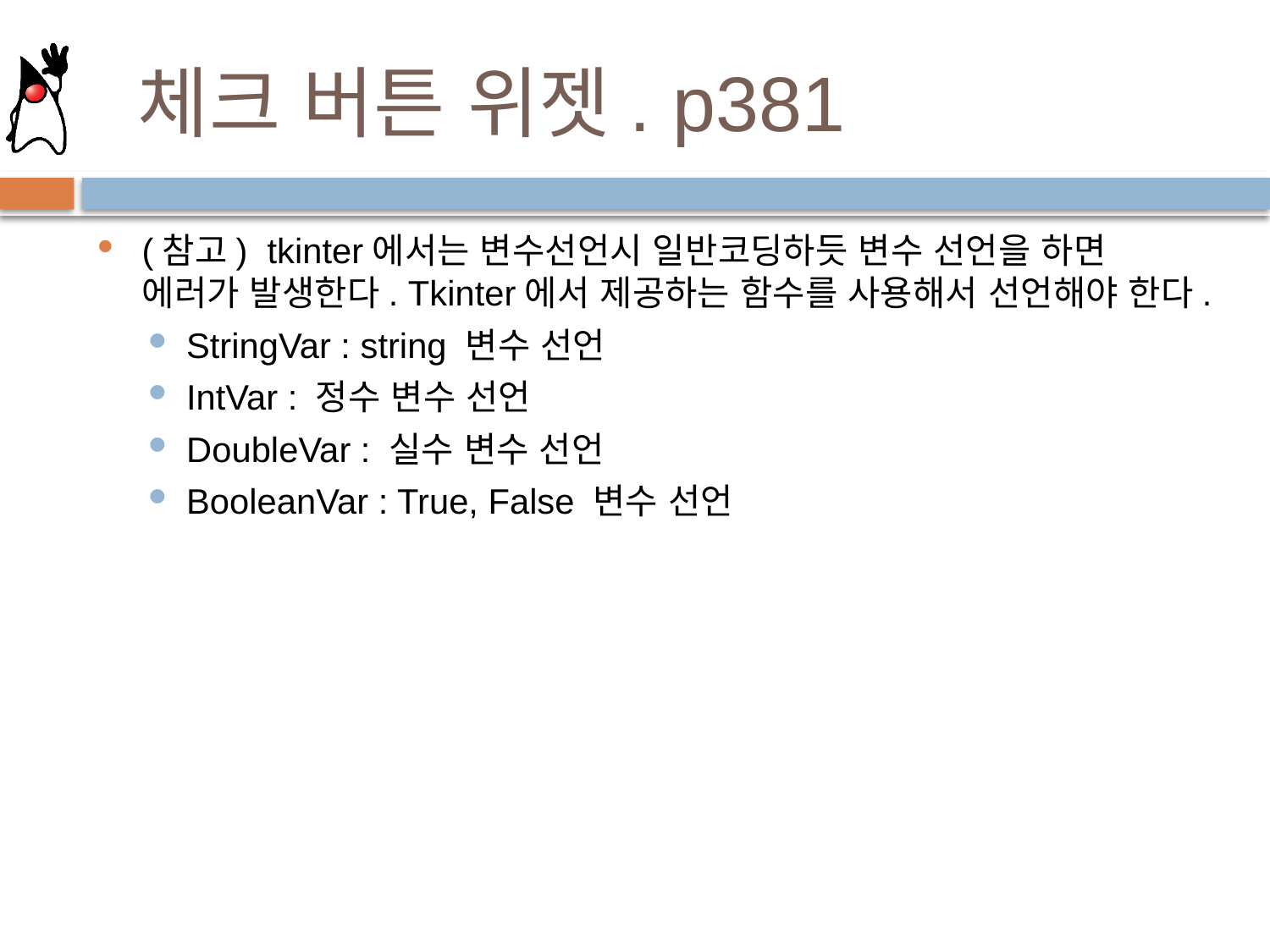

# 체크 버튼 위젯. p381
(참고)  tkinter에서는 변수선언시 일반코딩하듯 변수 선언을 하면 에러가 발생한다. Tkinter에서 제공하는 함수를 사용해서 선언해야 한다.
StringVar : string 변수 선언
IntVar : 정수 변수 선언
DoubleVar : 실수 변수 선언
BooleanVar : True, False 변수 선언